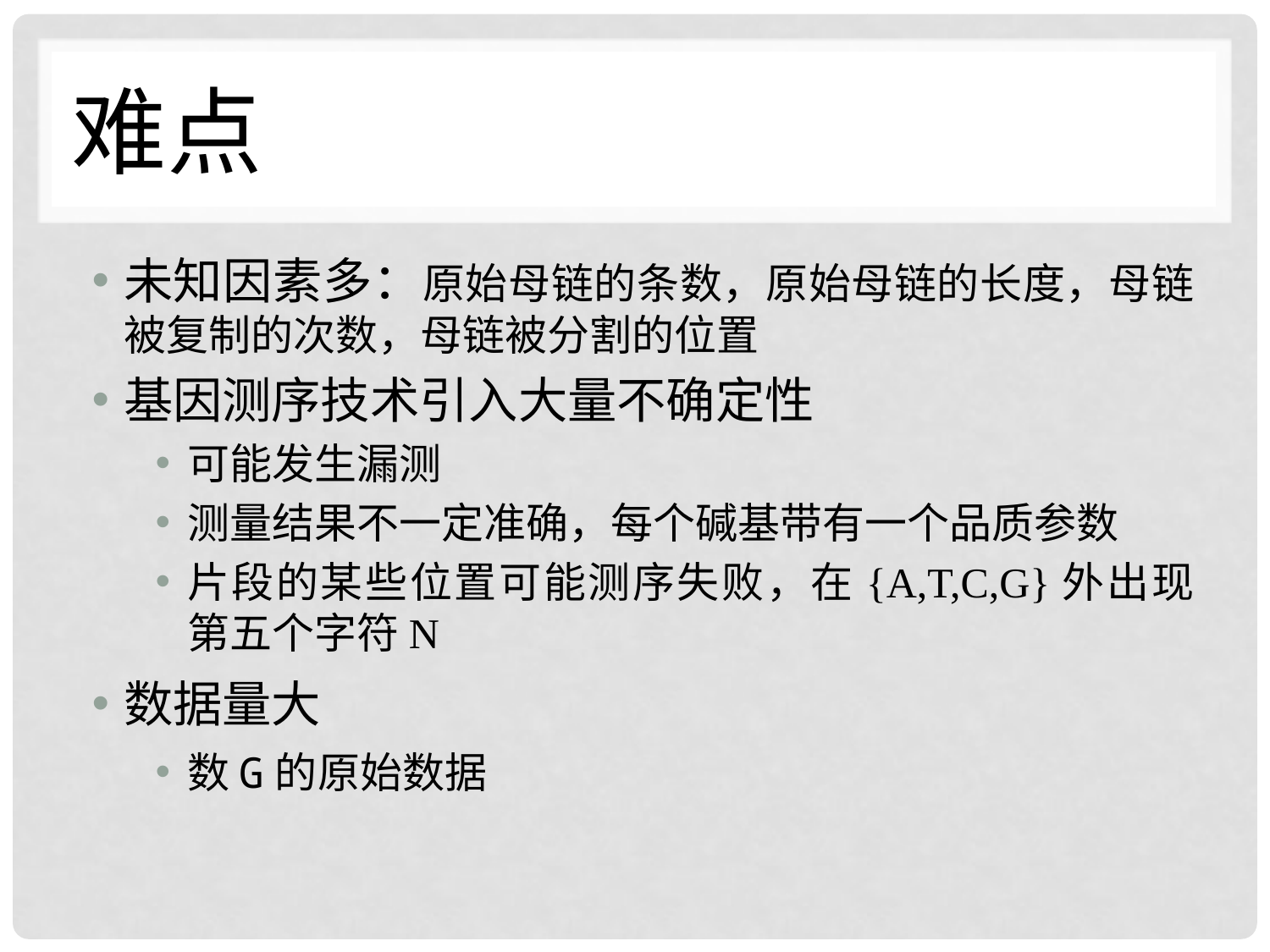

# 难点
未知因素多：原始母链的条数，原始母链的长度，母链被复制的次数，母链被分割的位置
基因测序技术引入大量不确定性
可能发生漏测
测量结果不一定准确，每个碱基带有一个品质参数
片段的某些位置可能测序失败，在{A,T,C,G}外出现第五个字符N
数据量大
数G的原始数据